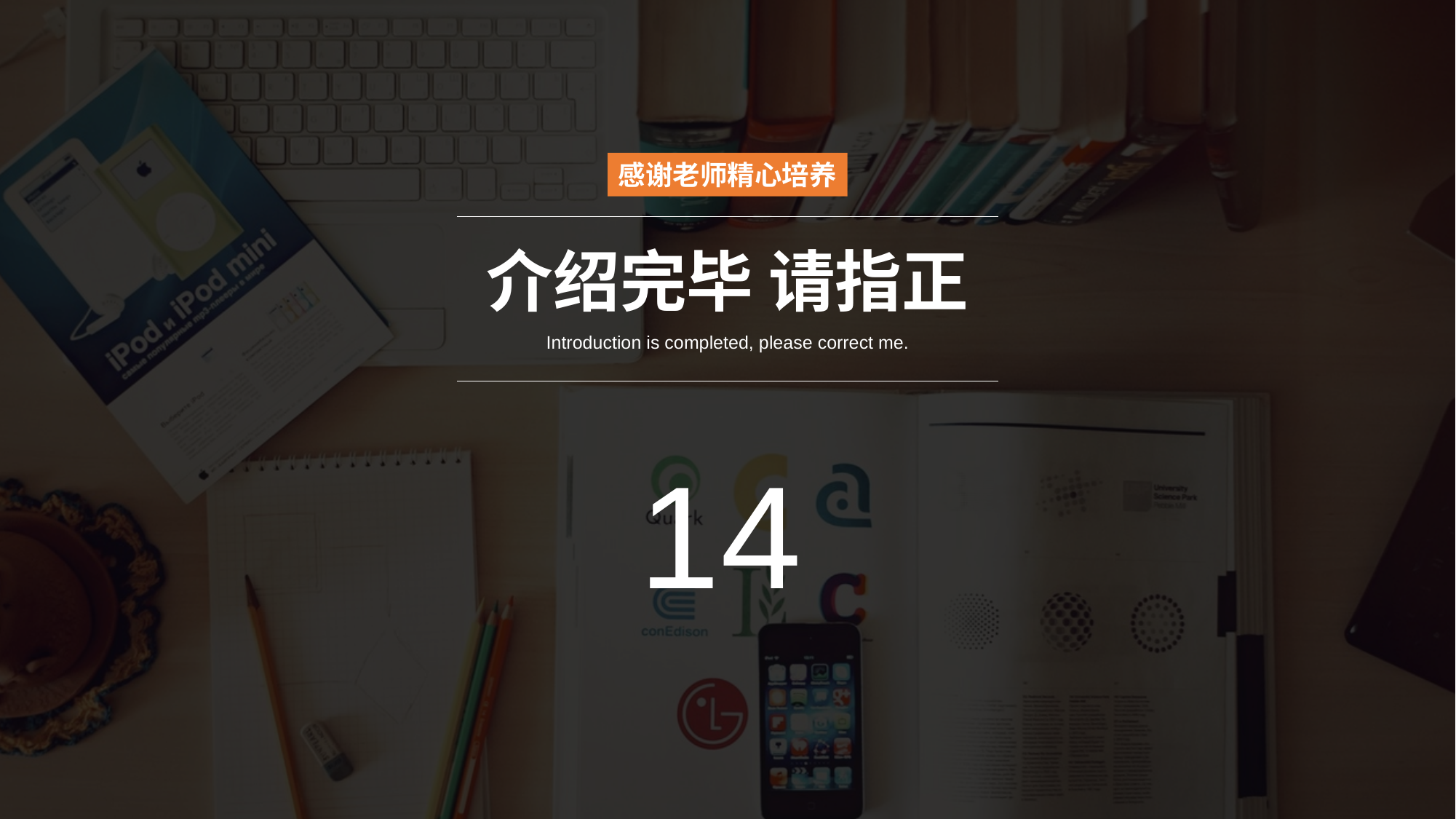

感谢老师精心培养
介绍完毕 请指正
Introduction is completed, please correct me.
14